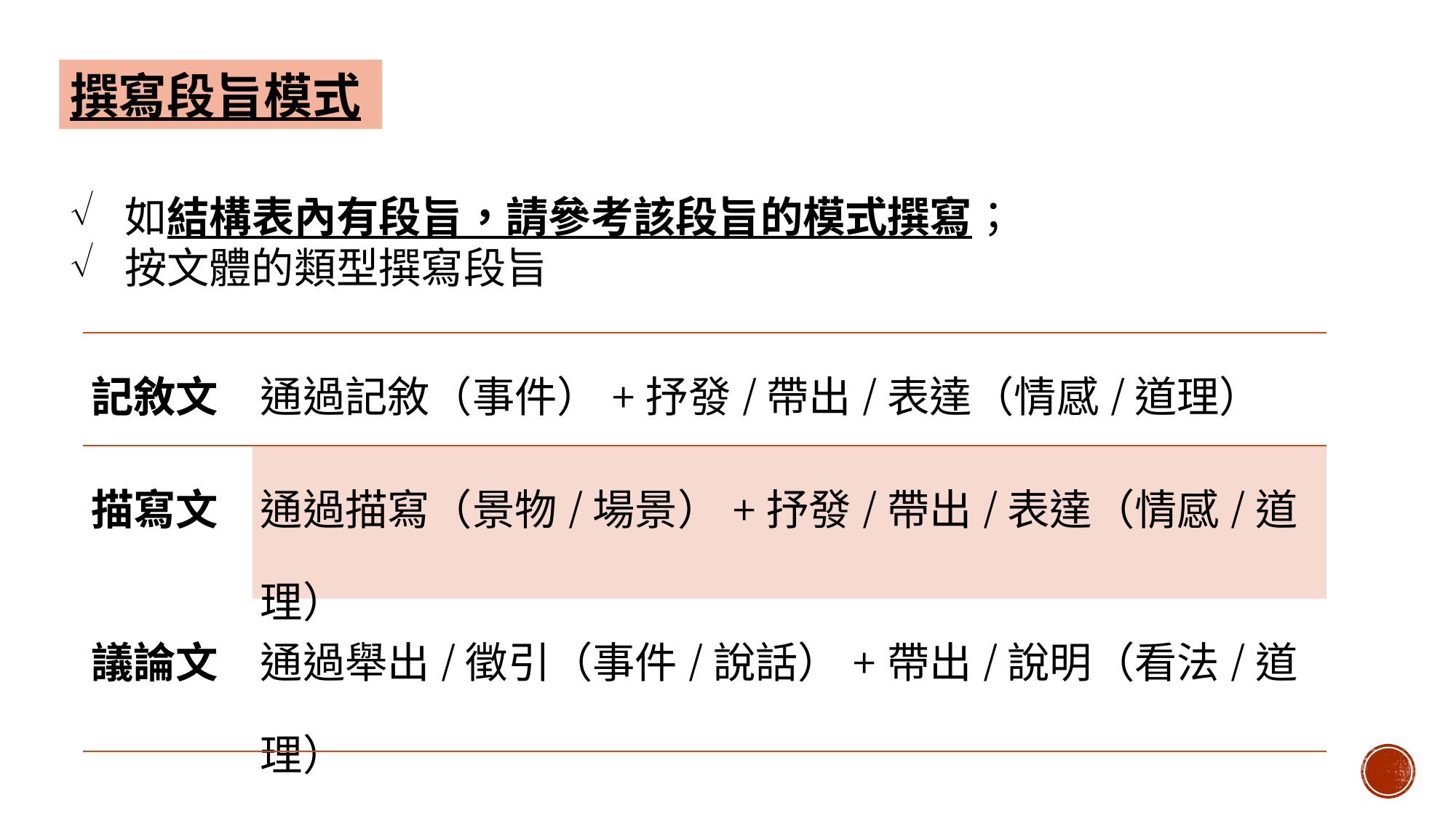

撰寫段旨模式
如結構表內有段旨，請參考該段旨的模式撰寫；
按文體的類型撰寫段旨
| 記敘文 | 通過記敘（事件）+抒發/帶出/表達（情感/道理） |
| --- | --- |
| 描寫文 | 通過描寫（景物/場景）+抒發/帶出/表達（情感/道理） |
| 議論文 | 通過舉出/徵引（事件/說話）+帶出/說明（看法/道理） |